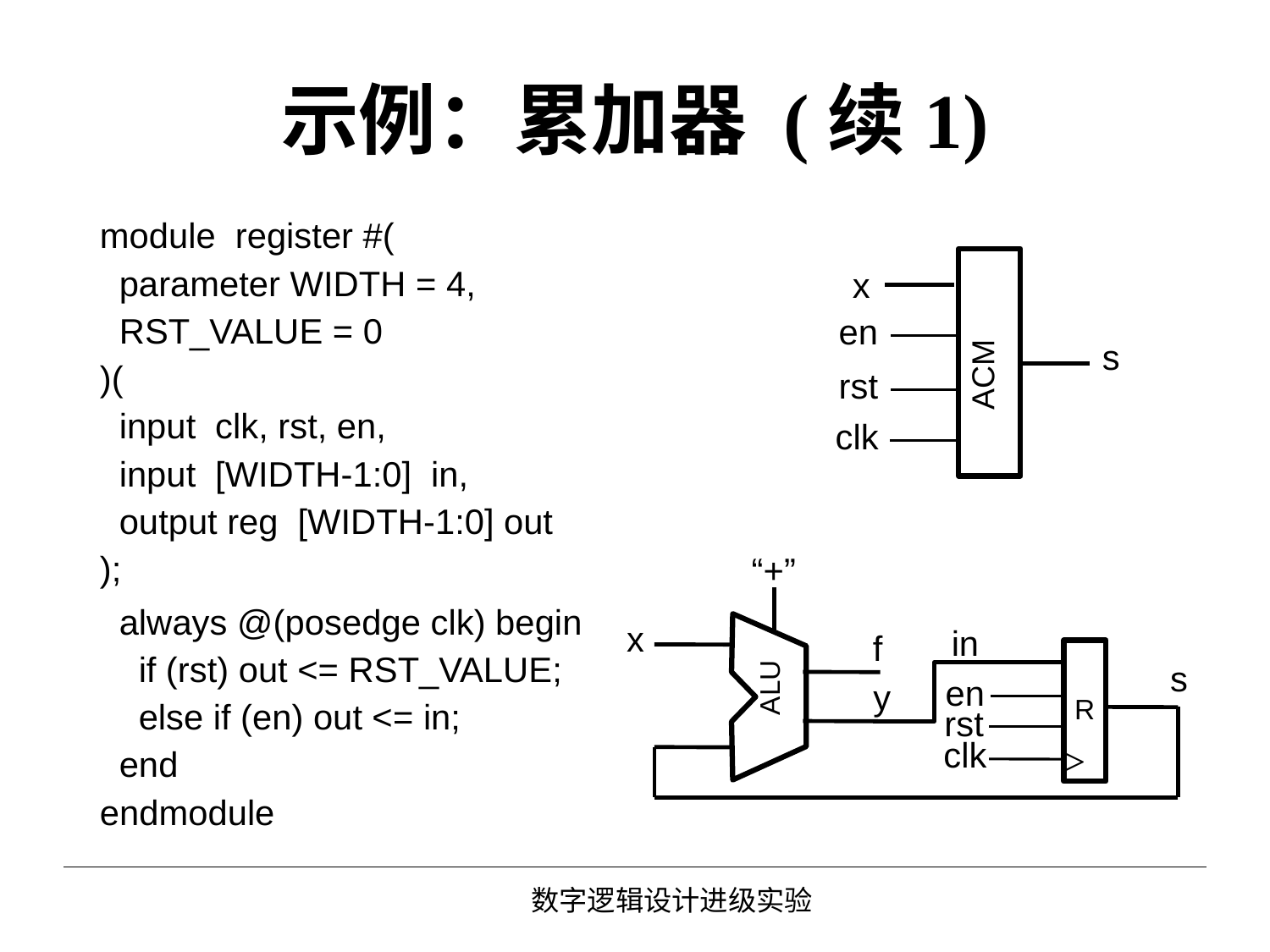

# 示例：累加器 (续1)
module  register #(
  parameter WIDTH = 4,
  RST_VALUE = 0
)(
  input  clk, rst, en,
  input  [WIDTH-1:0]  in,
  output reg  [WIDTH-1:0] out
);
  always @(posedge clk) begin
    if (rst) out <= RST_VALUE;
    else if (en) out <= in;
  end
endmodule

x
en
ACM
s
rst
clk
“+”

x
f
ALU
y
in

s
en
R
rst
clk
>

数字逻辑设计进级实验
10